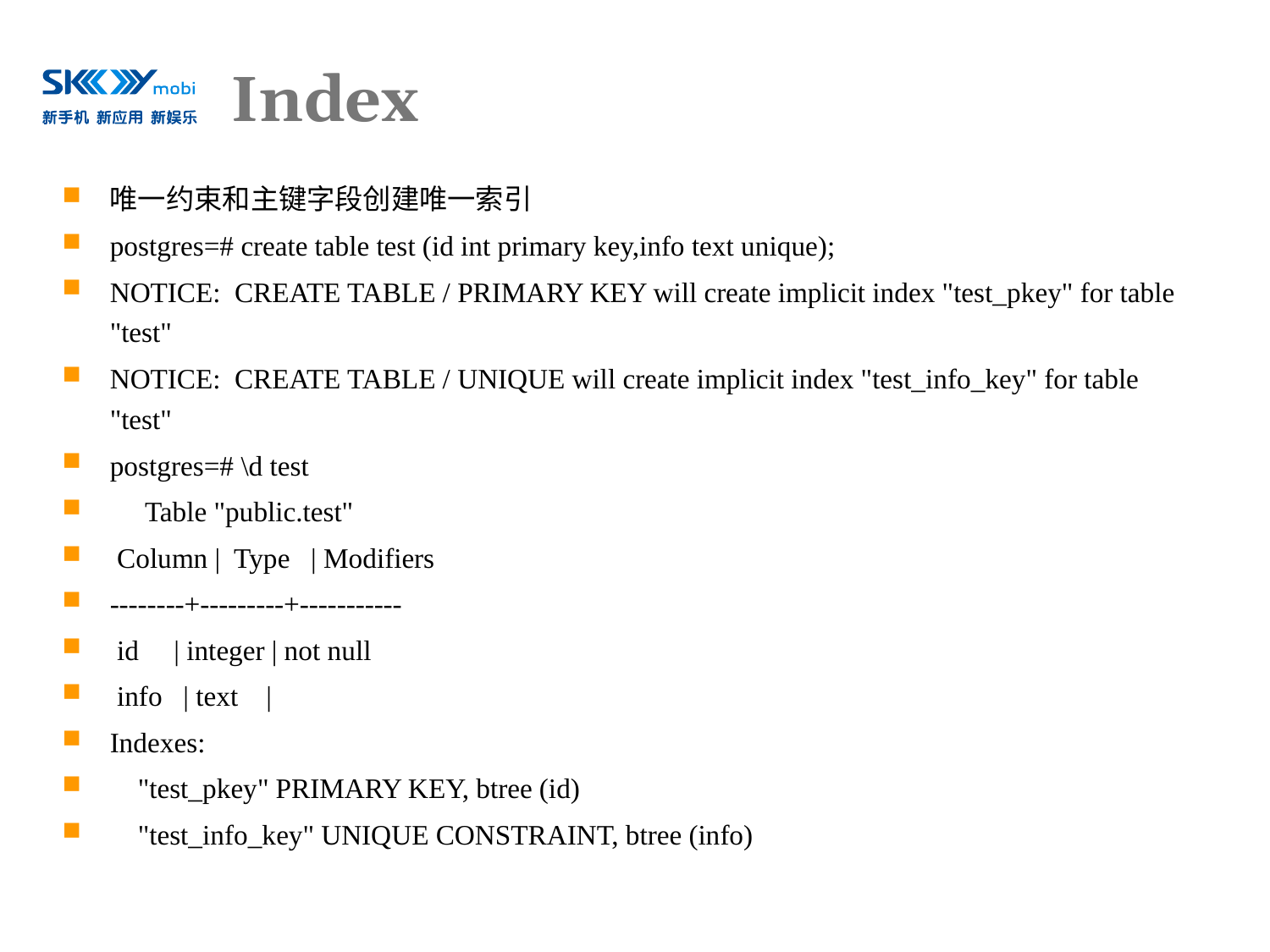

# Index
唯一约束和主键字段创建唯一索引
postgres=# create table test (id int primary key,info text unique);
NOTICE:  CREATE TABLE / PRIMARY KEY will create implicit index "test_pkey" for table "test"
NOTICE:  CREATE TABLE / UNIQUE will create implicit index "test_info_key" for table "test"
postgres=# \d test
     Table "public.test"
 Column |  Type   | Modifiers
--------+---------+-----------
 id     | integer | not null
 info   | text    |
Indexes:
    "test_pkey" PRIMARY KEY, btree (id)
    "test_info_key" UNIQUE CONSTRAINT, btree (info)